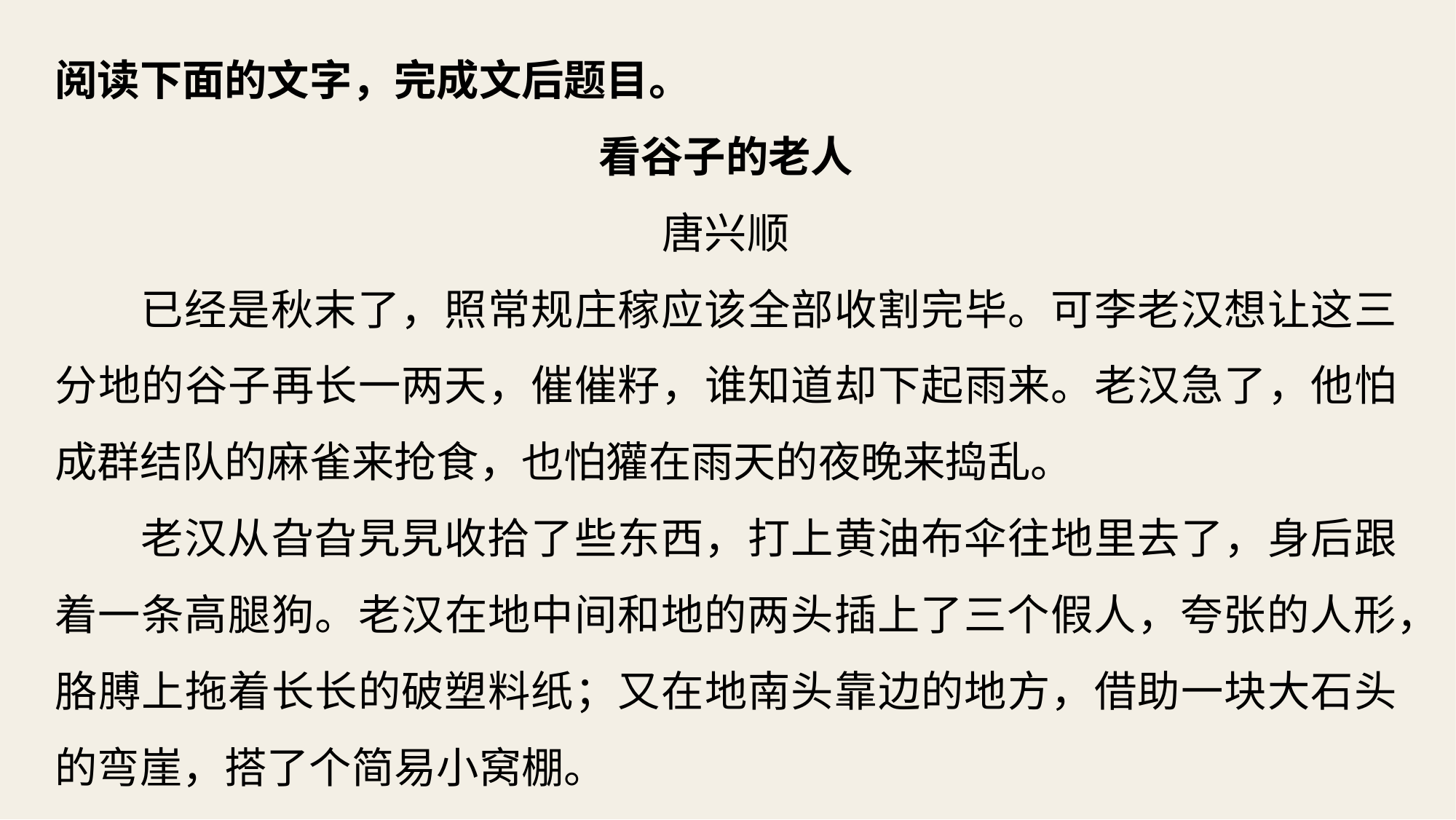

阅读下面的文字，完成文后题目。
看谷子的老人
唐兴顺
已经是秋末了，照常规庄稼应该全部收割完毕。可李老汉想让这三分地的谷子再长一两天，催催籽，谁知道却下起雨来。老汉急了，他怕成群结队的麻雀来抢食，也怕獾在雨天的夜晚来捣乱。
老汉从旮旮旯旯收拾了些东西，打上黄油布伞往地里去了，身后跟着一条高腿狗。老汉在地中间和地的两头插上了三个假人，夸张的人形，胳膊上拖着长长的破塑料纸；又在地南头靠边的地方，借助一块大石头的弯崖，搭了个简易小窝棚。